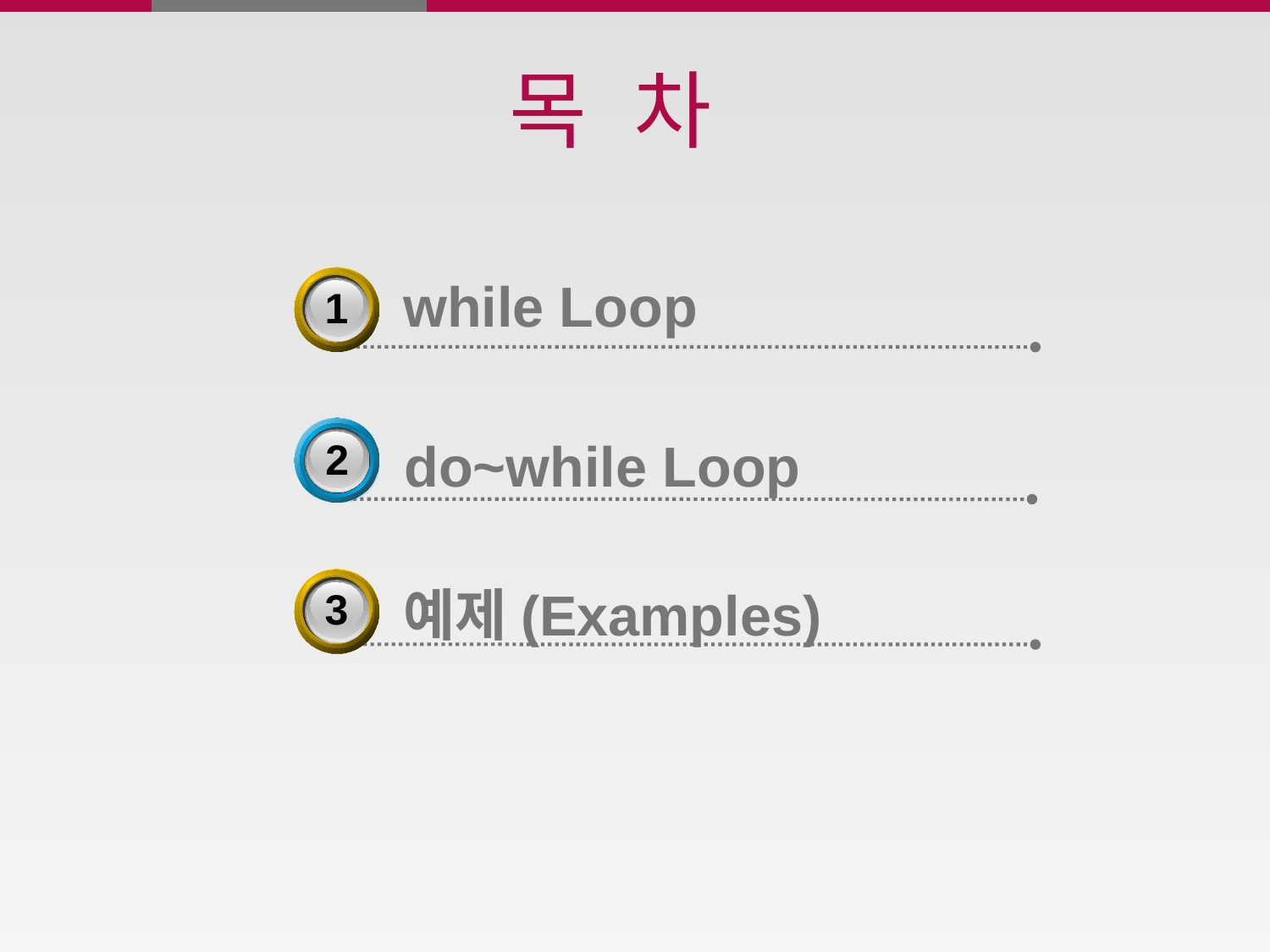

# 목  차
while Loop

3

1

2
do~while Loop

3

3
예제(Examples)